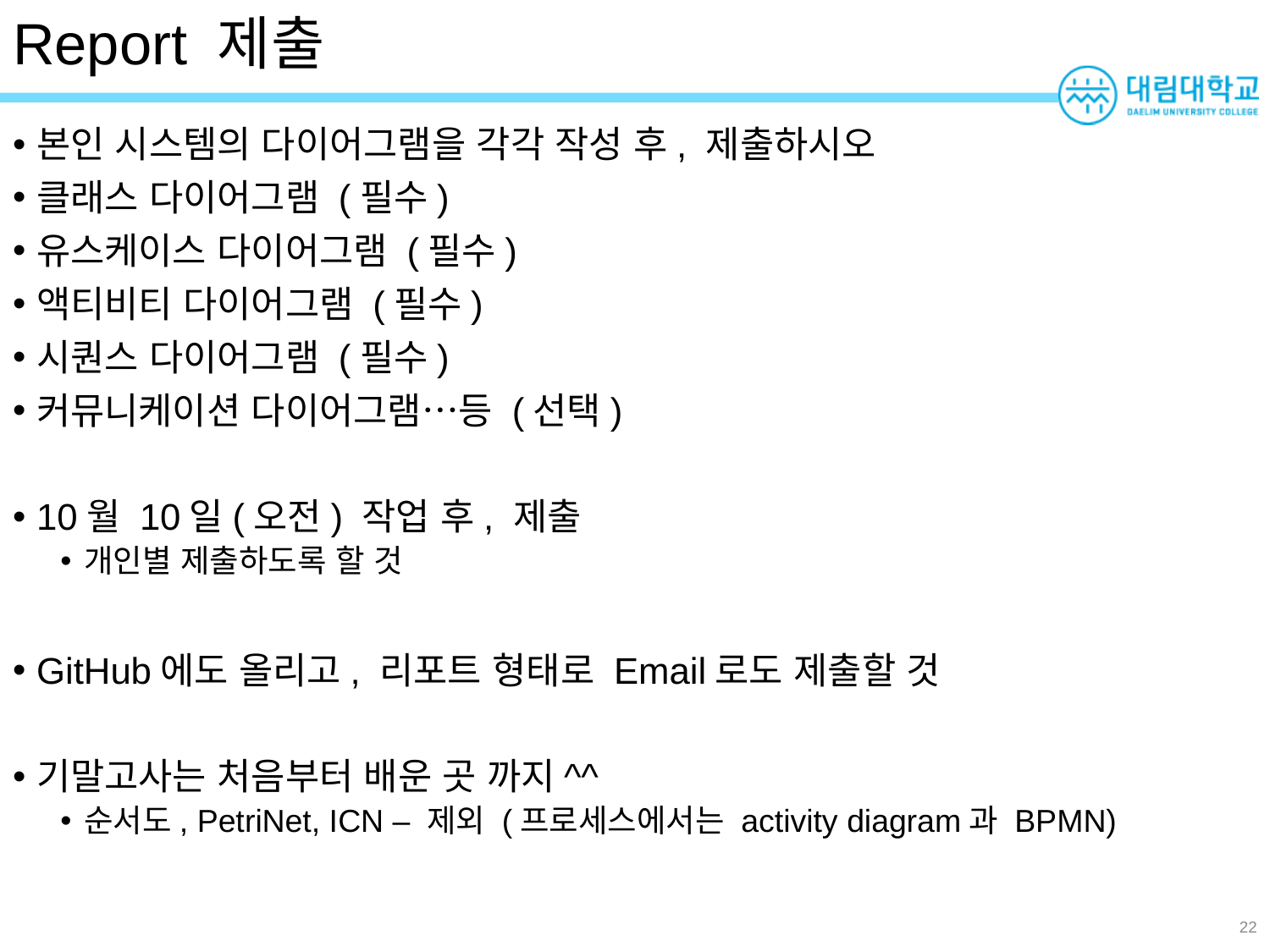

# Report 제출
본인 시스템의 다이어그램을 각각 작성 후, 제출하시오
클래스 다이어그램 (필수)
유스케이스 다이어그램 (필수)
액티비티 다이어그램 (필수)
시퀀스 다이어그램 (필수)
커뮤니케이션 다이어그램…등 (선택)

10월 10일(오전) 작업 후, 제출
개인별 제출하도록 할 것

GitHub에도 올리고, 리포트 형태로 Email로도 제출할 것

기말고사는 처음부터 배운 곳 까지^^
순서도, PetriNet, ICN – 제외 (프로세스에서는 activity diagram과 BPMN)

22